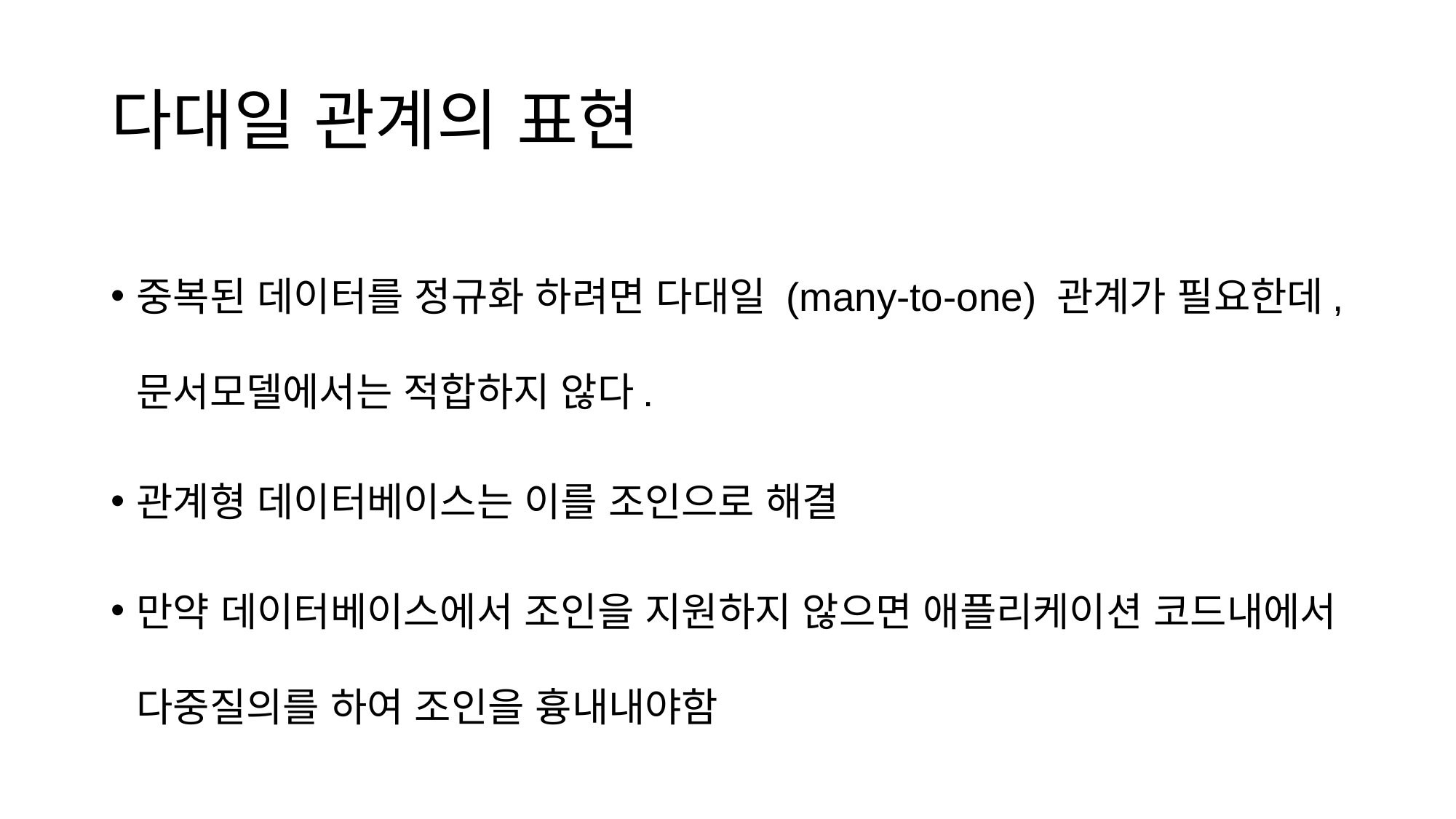

# 다대일 관계의 표현
중복된 데이터를 정규화 하려면 다대일 (many-to-one) 관계가 필요한데, 문서모델에서는 적합하지 않다.
관계형 데이터베이스는 이를 조인으로 해결
만약 데이터베이스에서 조인을 지원하지 않으면 애플리케이션 코드내에서 다중질의를 하여 조인을 흉내내야함